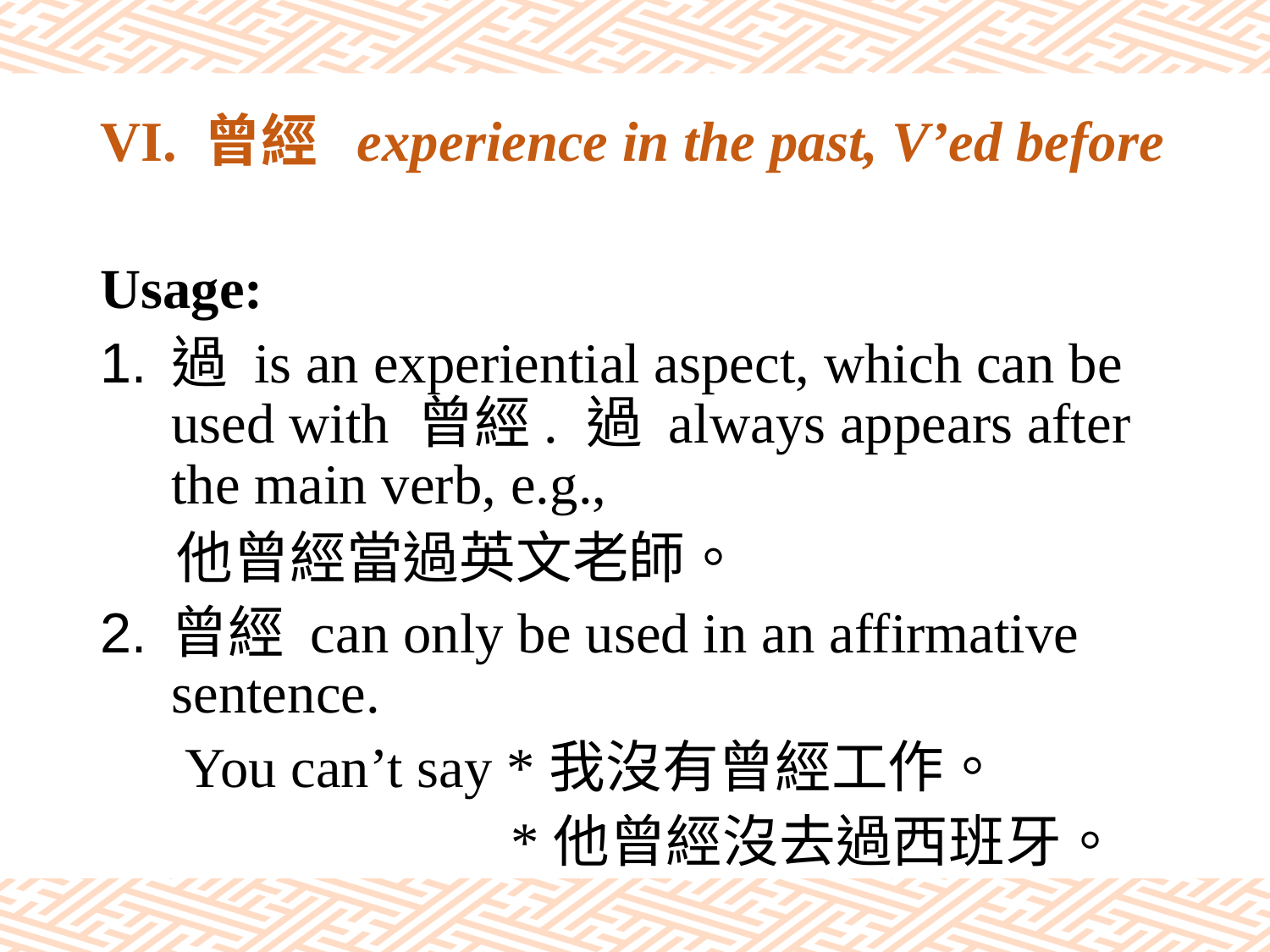

# VI. 曾經  experience in the past, V’ed before
Usage:
過 is an experiential aspect, which can be used with 曾經. 過 always appears after the main verb, e.g.,
     他曾經當過英文老師。
曾經 can only be used in an affirmative sentence.
      You can’t say *我沒有曾經工作。
                             *他曾經沒去過西班牙。